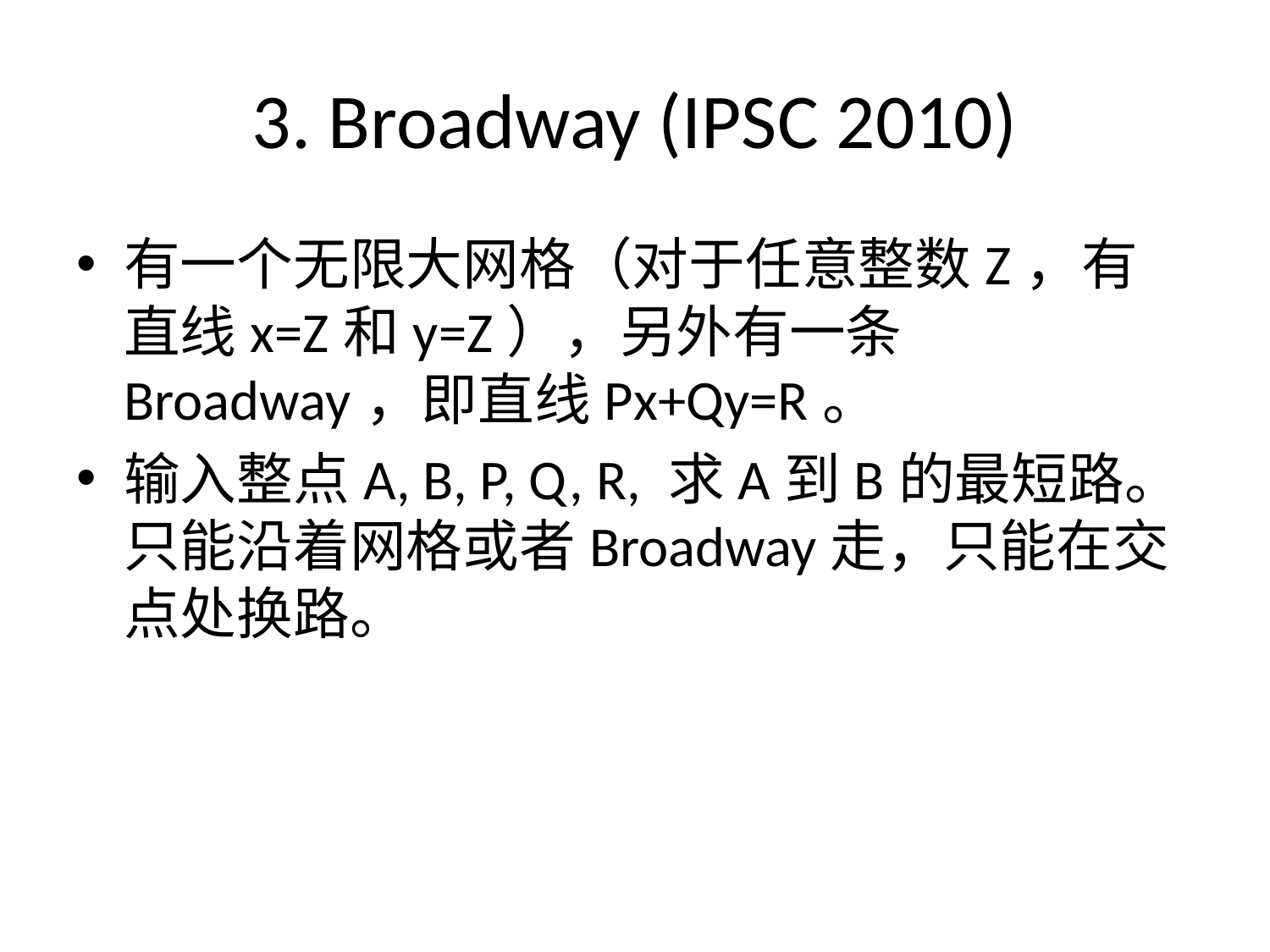

# 3. Broadway (IPSC 2010)
有一个无限大网格（对于任意整数Z，有直线x=Z和y=Z），另外有一条Broadway，即直线Px+Qy=R。
输入整点A, B, P, Q, R, 求A到B的最短路。只能沿着网格或者Broadway走，只能在交点处换路。